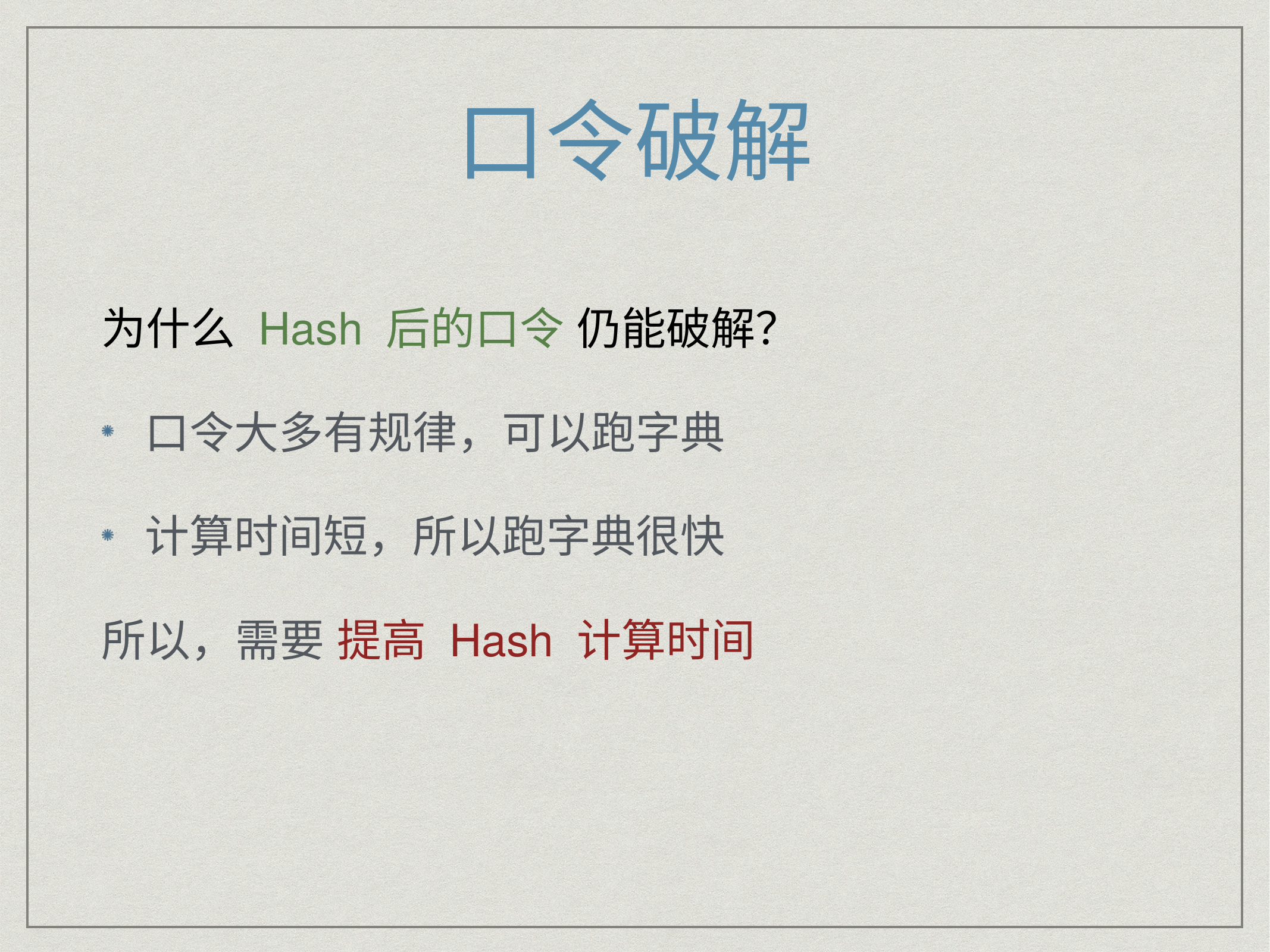

# 口令破解
为什么 Hash 后的口令 仍能破解？
口令大多有规律，可以跑字典
计算时间短，所以跑字典很快
所以，需要 提高 Hash 计算时间